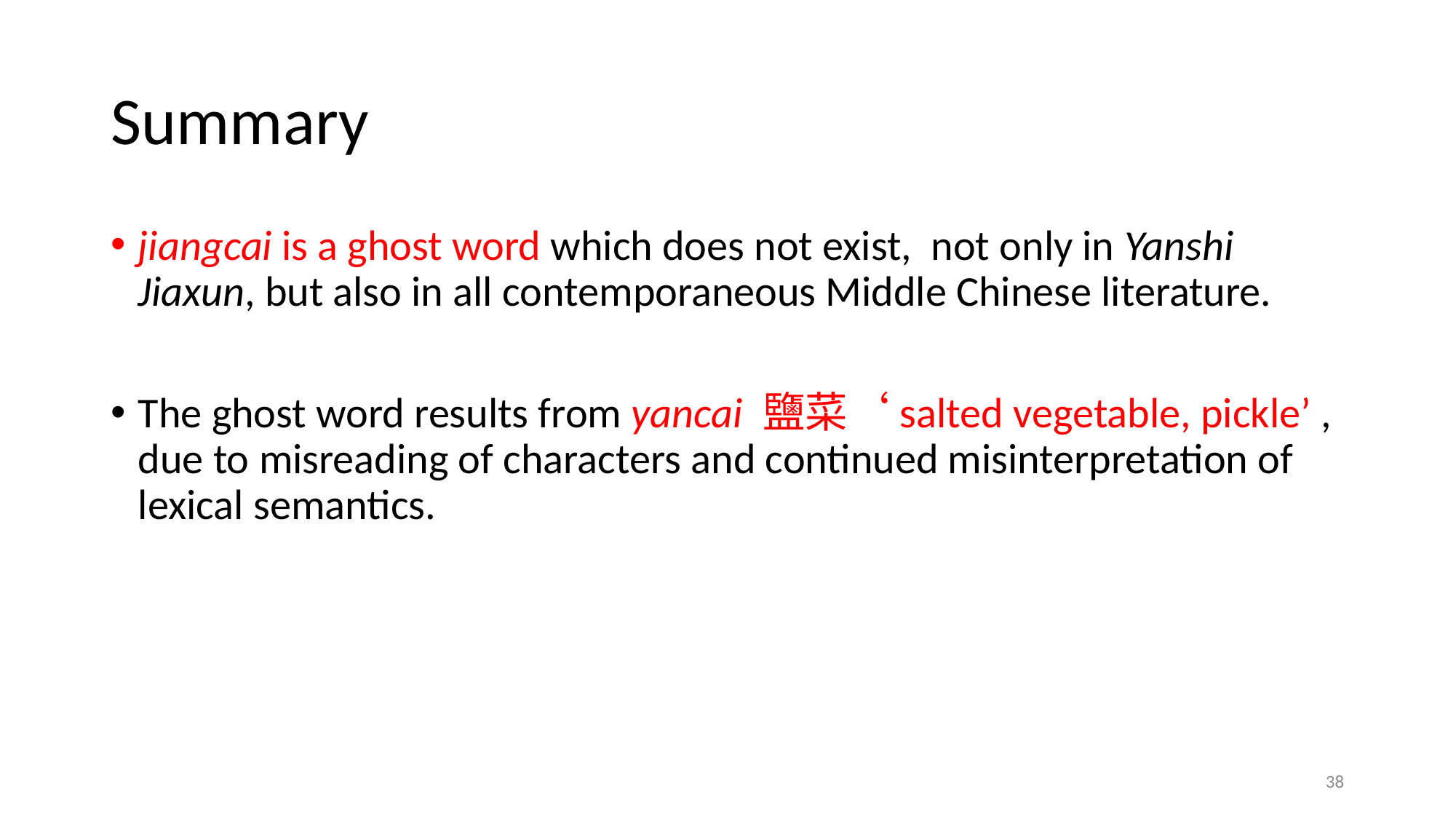

# Summary
jiangcai is a ghost word which does not exist,  not only in Yanshi Jiaxun, but also in all contemporaneous Middle Chinese literature.

The ghost word results from yancai 鹽菜‘salted vegetable, pickle’ , due to misreading of characters and continued misinterpretation of lexical semantics.

38